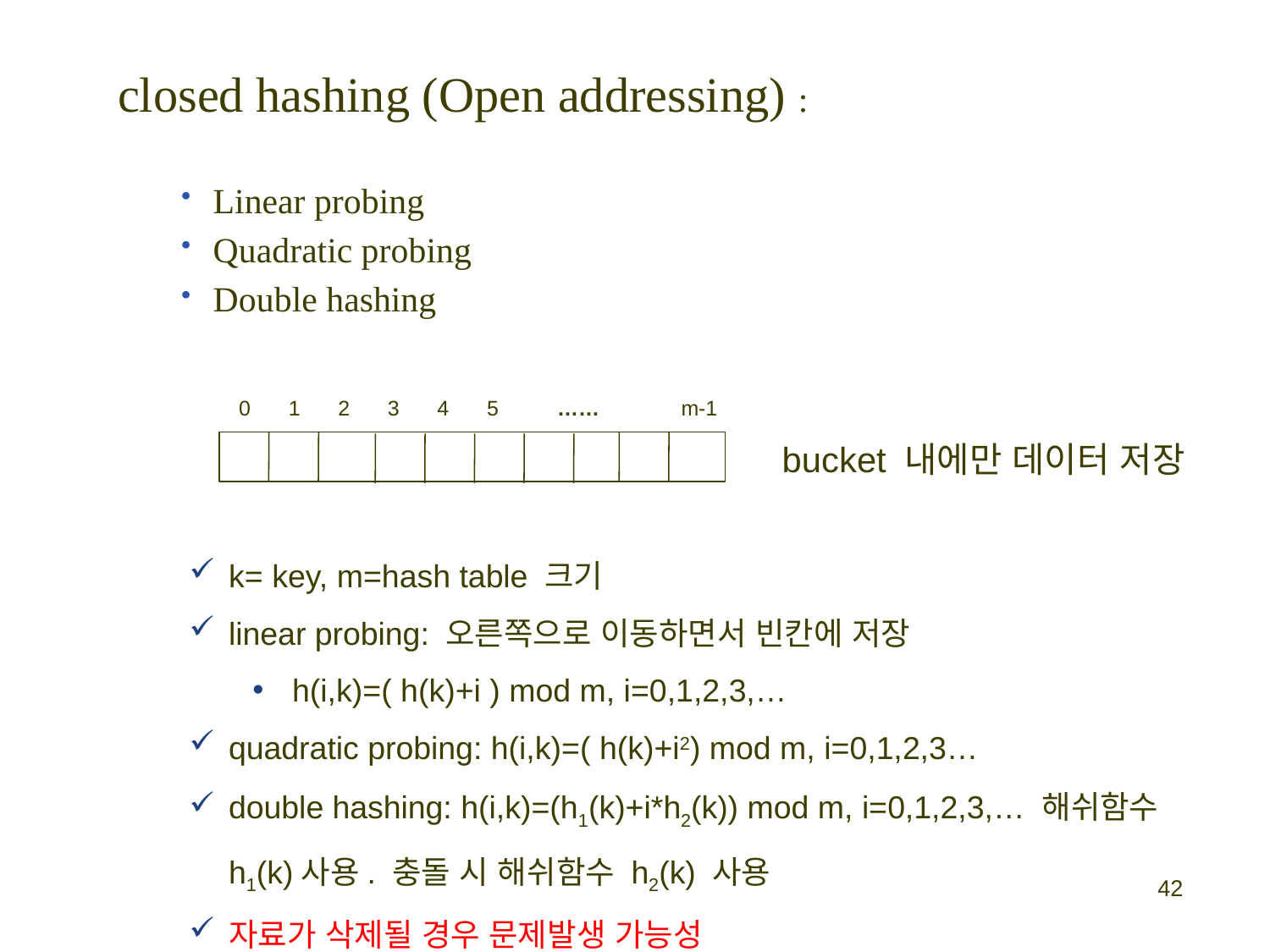

closed hashing (Open addressing) :

Linear probing
Quadratic probing
Double hashing

0
1
2
3
4
5
……
m-1

bucket 내에만 데이터 저장
k= key, m=hash table 크기
linear probing: 오른쪽으로 이동하면서 빈칸에 저장
h(i,k)=( h(k)+i ) mod m, i=0,1,2,3,…
quadratic probing: h(i,k)=( h(k)+i2) mod m, i=0,1,2,3…
double hashing: h(i,k)=(h1(k)+i*h2(k)) mod m, i=0,1,2,3,… 해쉬함수 h1(k)사용. 충돌 시 해쉬함수 h2(k) 사용
자료가 삭제될 경우 문제발생 가능성
42